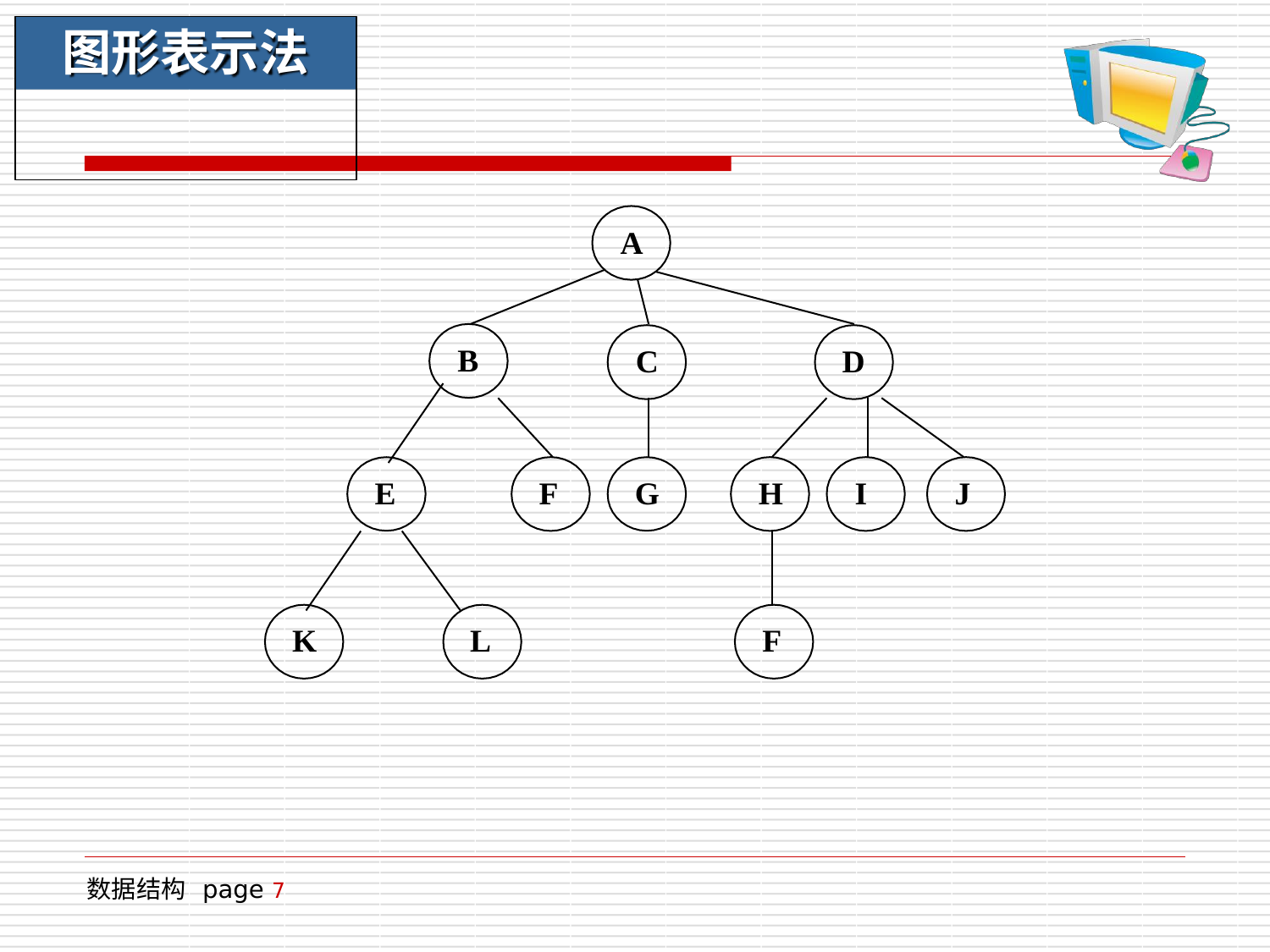

# 图形表示法

A

B
C
D

E
F
G
H
I
J

K
L
F

数据结构 page 7